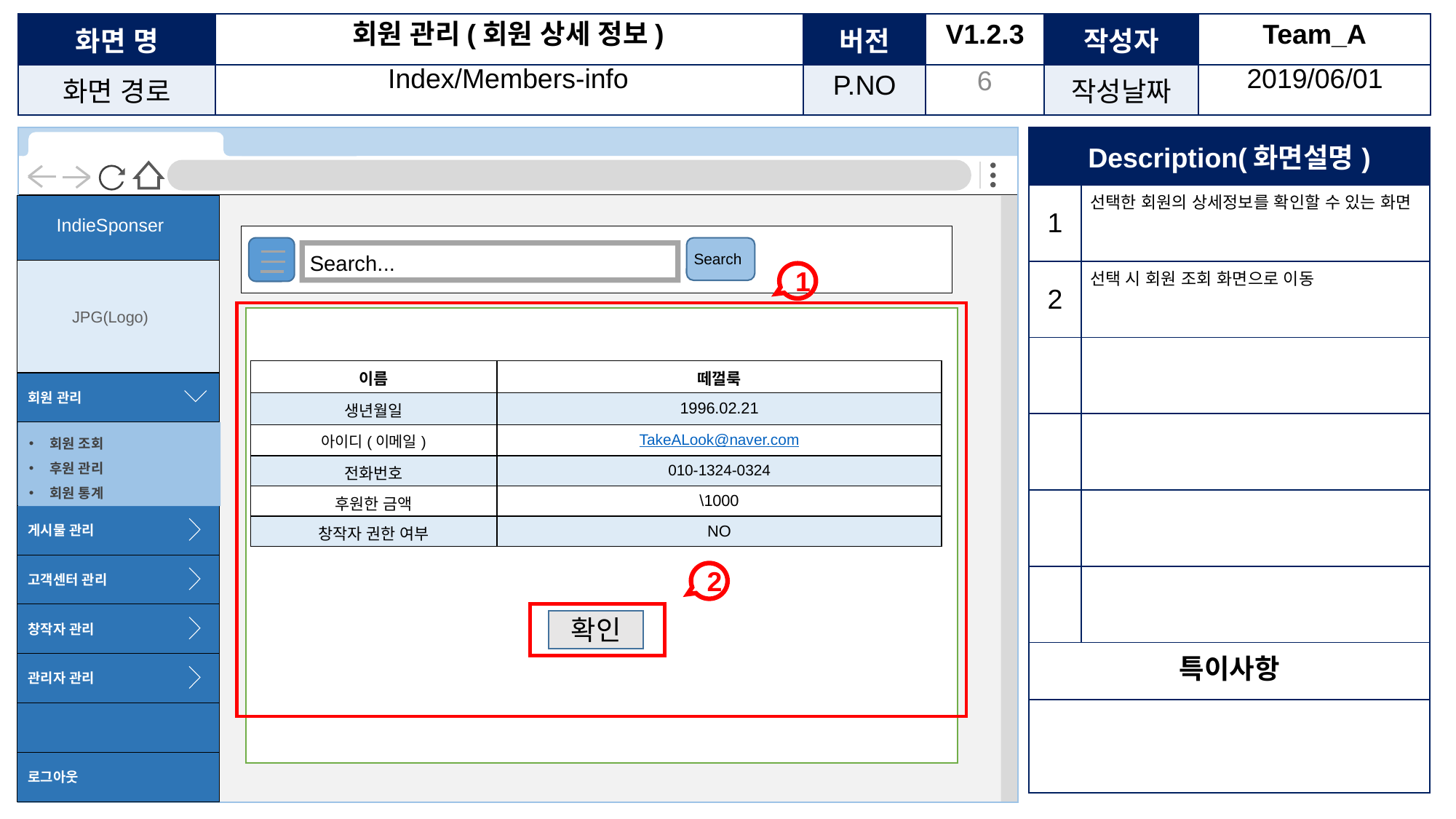

회원 관리(회원 상세 정보)
6
Index/Members-info
2019/06/01

| Description(화면설명) |  |
| --- | --- |
| 1 | 선택한 회원의 상세정보를 확인할 수 있는 화면 |
| 2 | 선택 시 회원 조회 화면으로 이동 |
|  |  |
|  |  |
|  |  |
|  |  |
| 특이사항 |  |
|  |  |

Search

Search...
1

| 이름 | 떼껄룩 |
| --- | --- |
| 생년월일 | 1996.02.21 |
| 아이디(이메일) | TakeALook@naver.com |
| 전화번호 | 010-1324-0324 |
| 후원한 금액 | \1000 |
| 창작자 권한 여부 | NO |
2

확인